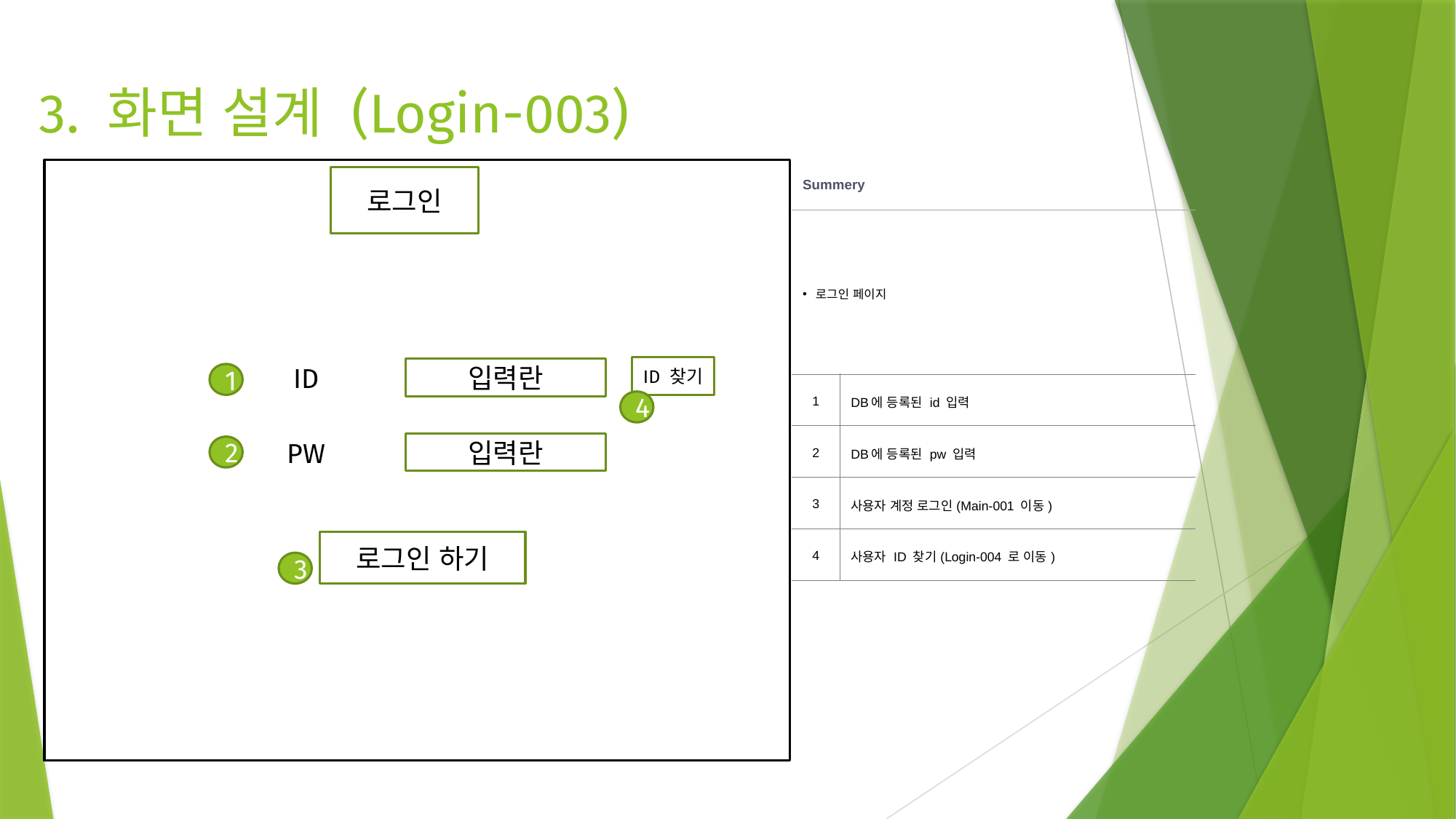

# 3. 화면 설계 (Login-003)

| Summery |  |
| --- | --- |
| 로그인 페이지 |  |
| 1 | DB에 등록된 id 입력 |
| 2 | DB에 등록된 pw 입력 |
| 3 | 사용자 계정 로그인(Main-001 이동) |
| 4 | 사용자 ID 찾기(Login-004 로 이동) |
로그인
ID 찾기
ID
입력란
1
4
입력란
PW
2
로그인 하기
3